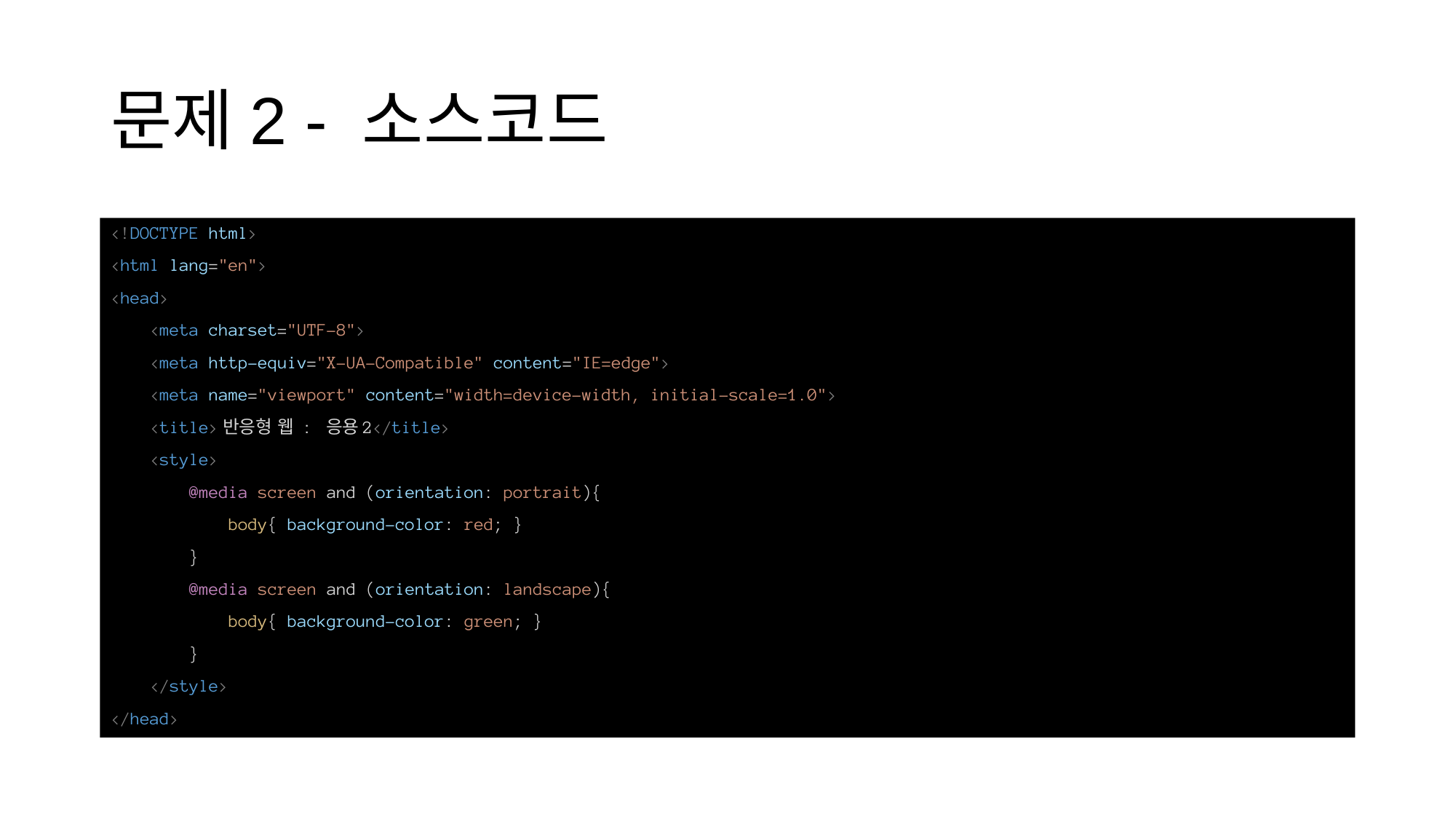

# 문제2 - 소스코드
<!DOCTYPE html>
<html lang="en">
<head>
    <meta charset="UTF-8">
    <meta http-equiv="X-UA-Compatible" content="IE=edge">
    <meta name="viewport" content="width=device-width, initial-scale=1.0">
    <title>반응형 웹 : 응용2</title>
    <style>
        @media screen and (orientation: portrait){
            body{ background-color: red; }
        }
        @media screen and (orientation: landscape){
            body{ background-color: green; }
        }
    </style>
</head>